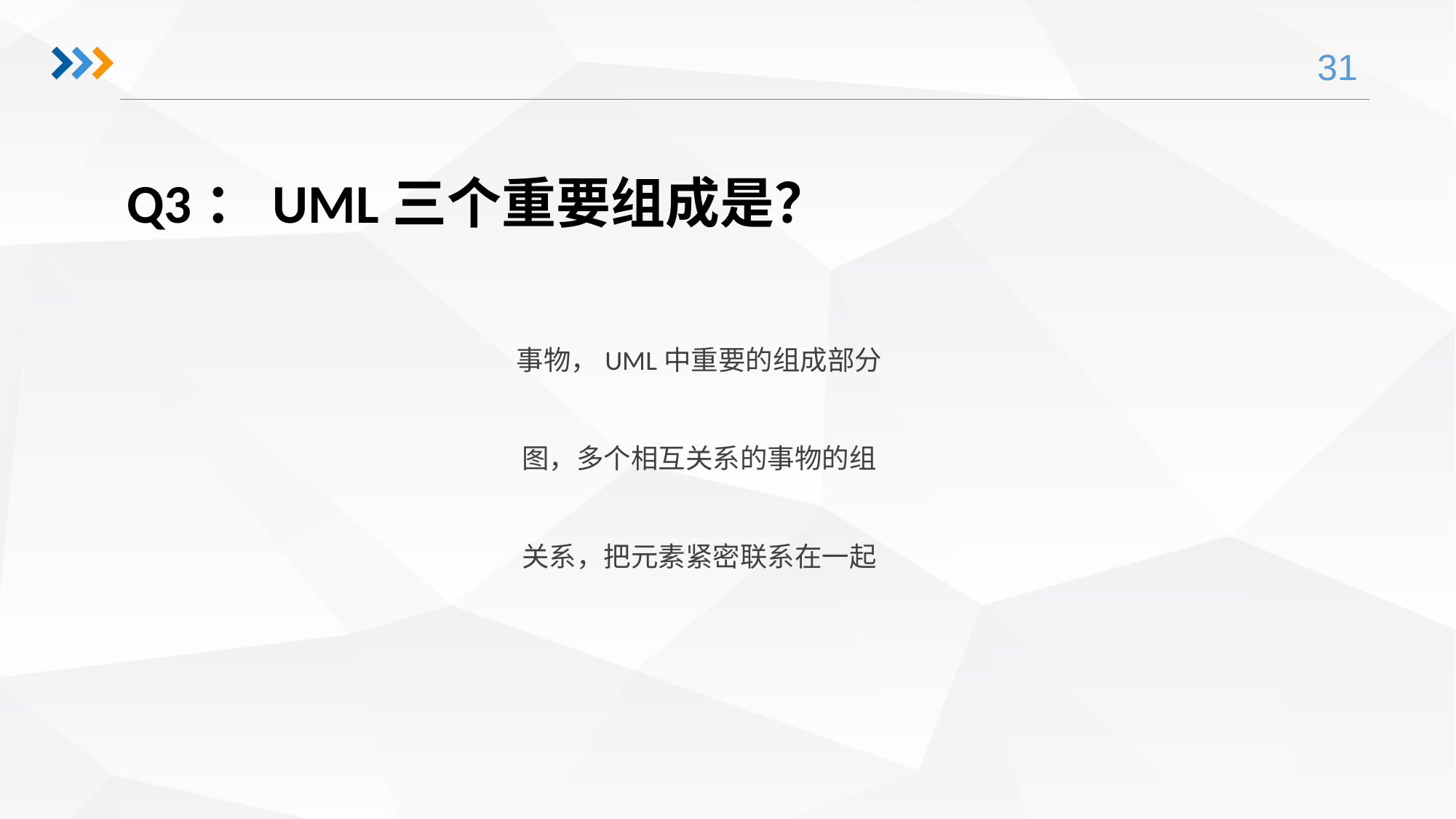

Q3：UML三个重要组成是？
事物，UML中重要的组成部分

图，多个相互关系的事物的组

关系，把元素紧密联系在一起